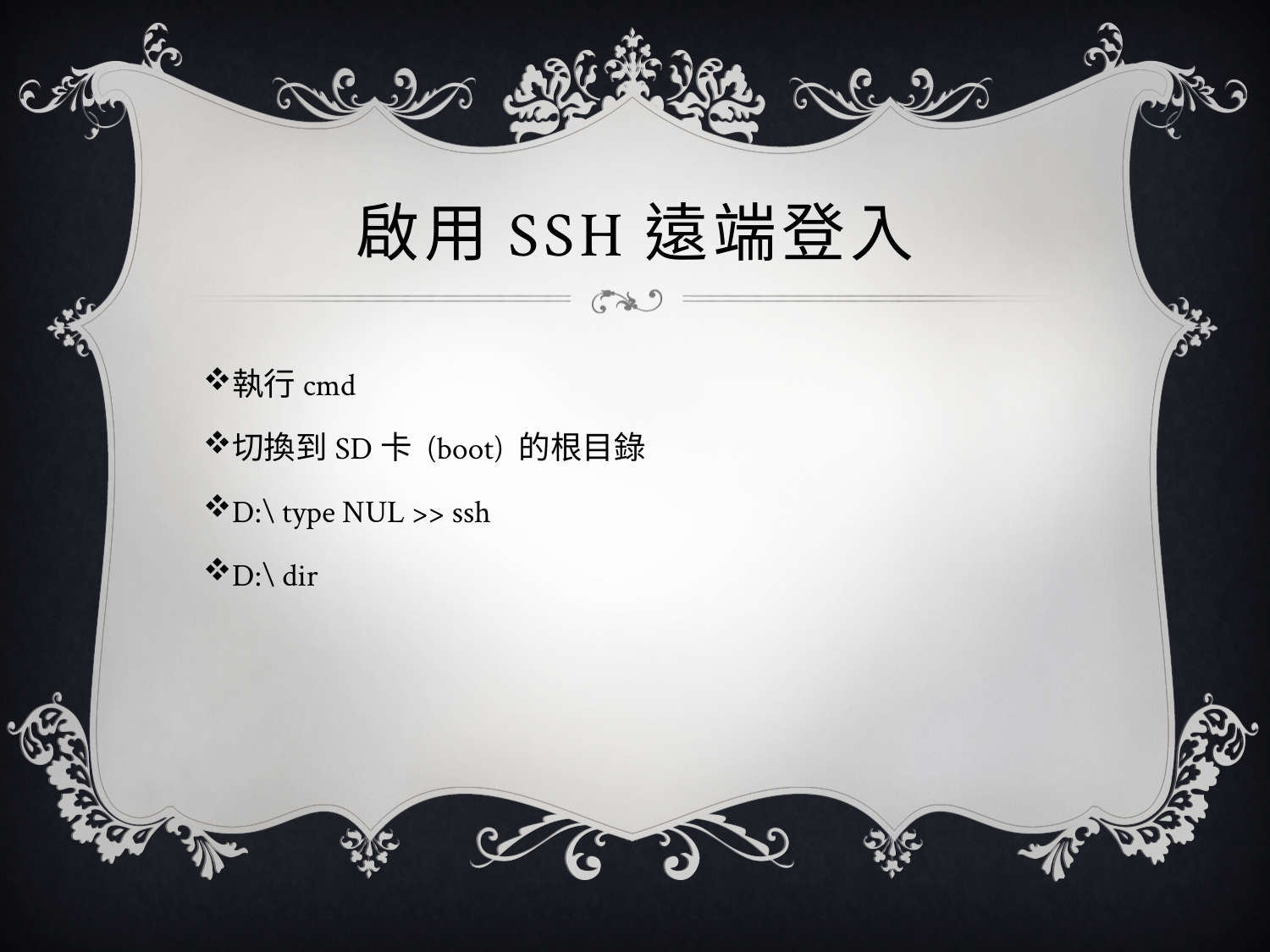

# 啟用SSH遠端登入
執行cmd
切換到SD卡 (boot) 的根目錄
D:\ type NUL >> ssh
D:\ dir